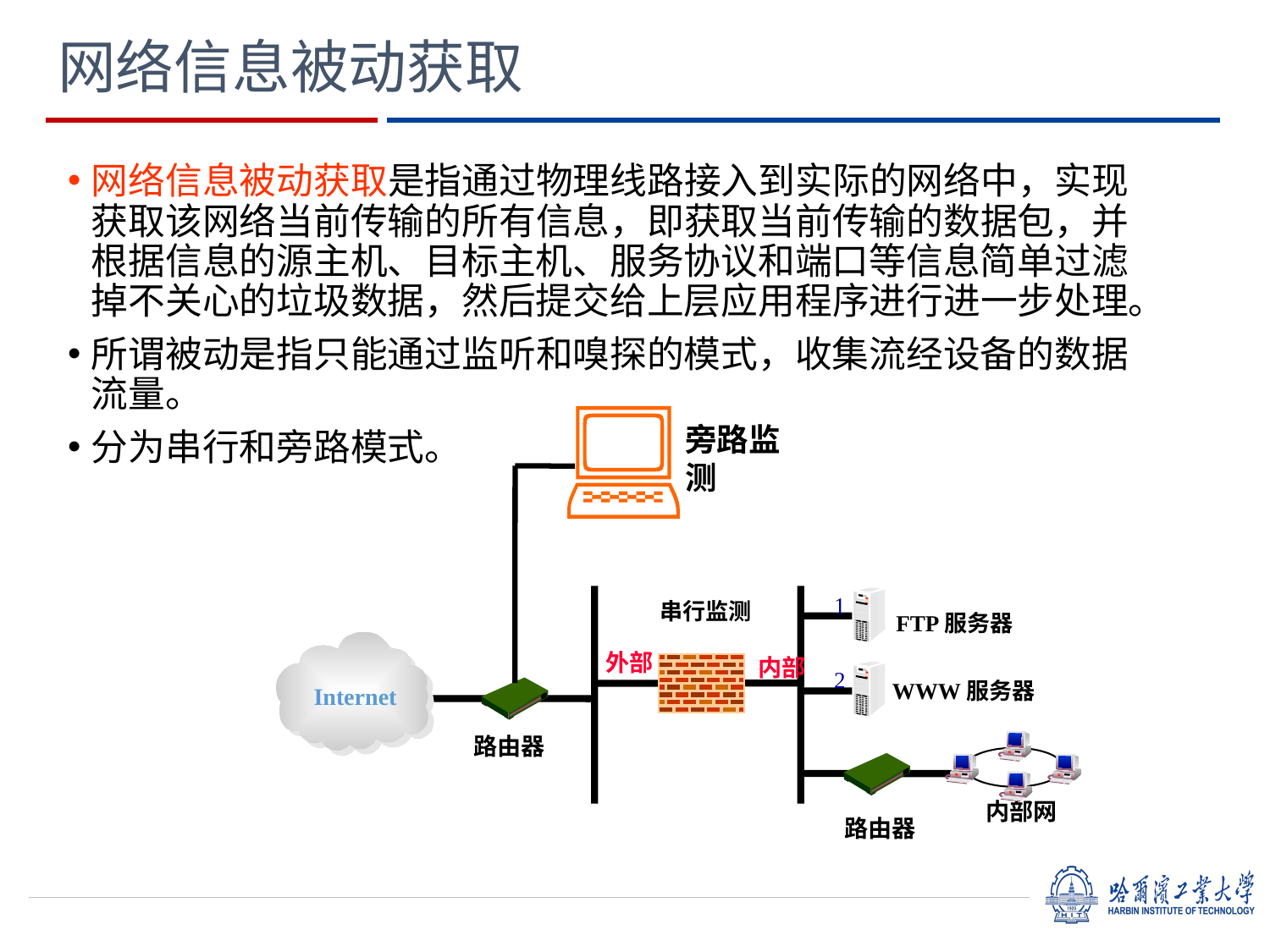

# 网络信息被动获取
网络信息被动获取是指通过物理线路接入到实际的网络中，实现获取该网络当前传输的所有信息，即获取当前传输的数据包，并根据信息的源主机、目标主机、服务协议和端口等信息简单过滤掉不关心的垃圾数据，然后提交给上层应用程序进行进一步处理。
所谓被动是指只能通过监听和嗅探的模式，收集流经设备的数据流量。
分为串行和旁路模式。

旁路监测

1

串行监测
FTP服务器

Internet
外部
内部

2
WWW服务器

路由器

内部网
路由器